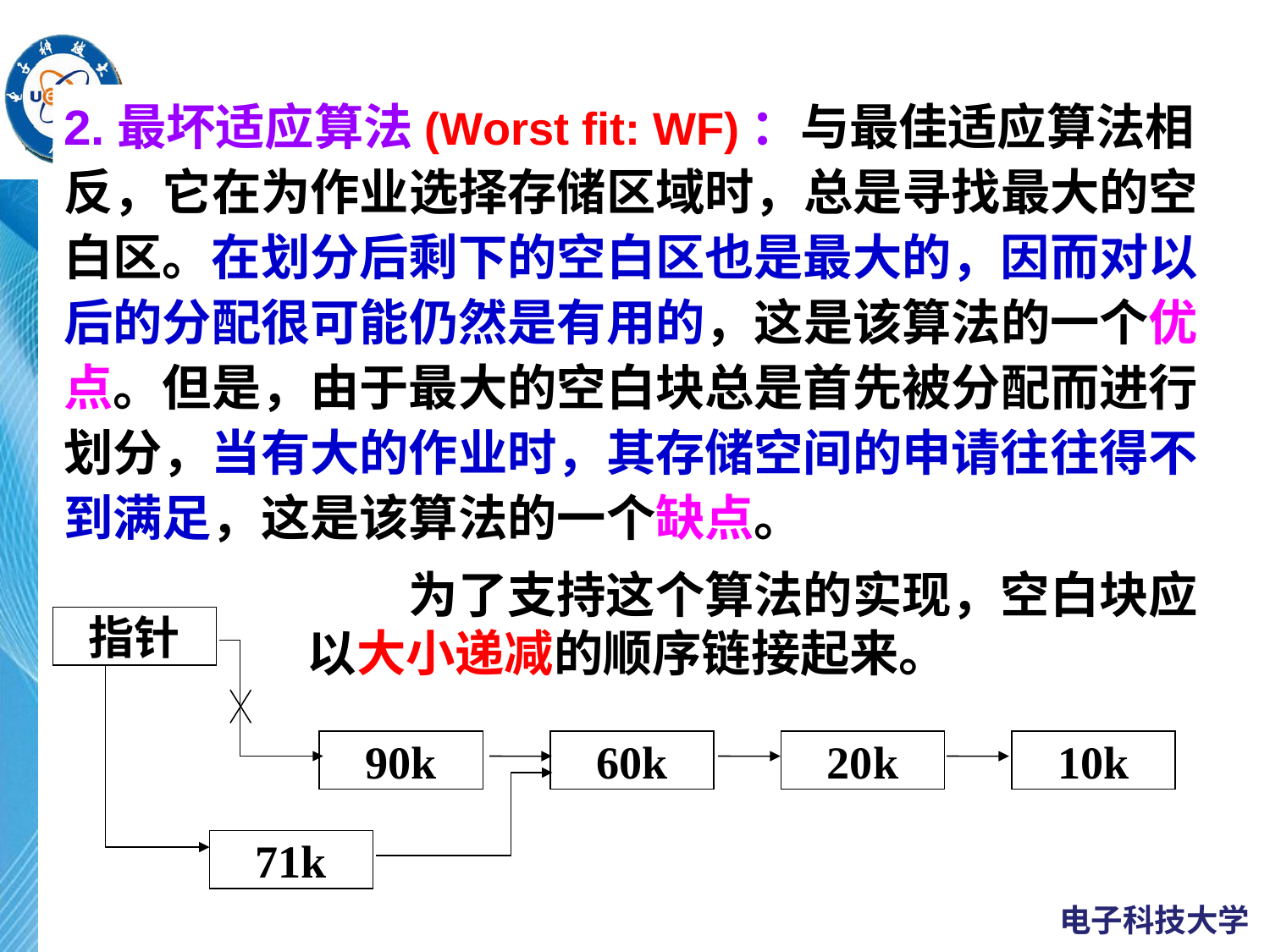

2.最坏适应算法(Worst fit: WF)：与最佳适应算法相反，它在为作业选择存储区域时，总是寻找最大的空白区。在划分后剩下的空白区也是最大的，因而对以后的分配很可能仍然是有用的，这是该算法的一个优点。但是，由于最大的空白块总是首先被分配而进行划分，当有大的作业时，其存储空间的申请往往得不到满足，这是该算法的一个缺点。
        为了支持这个算法的实现，空白块应以大小递减的顺序链接起来。
指针

90k
60k
20k
10k

71k